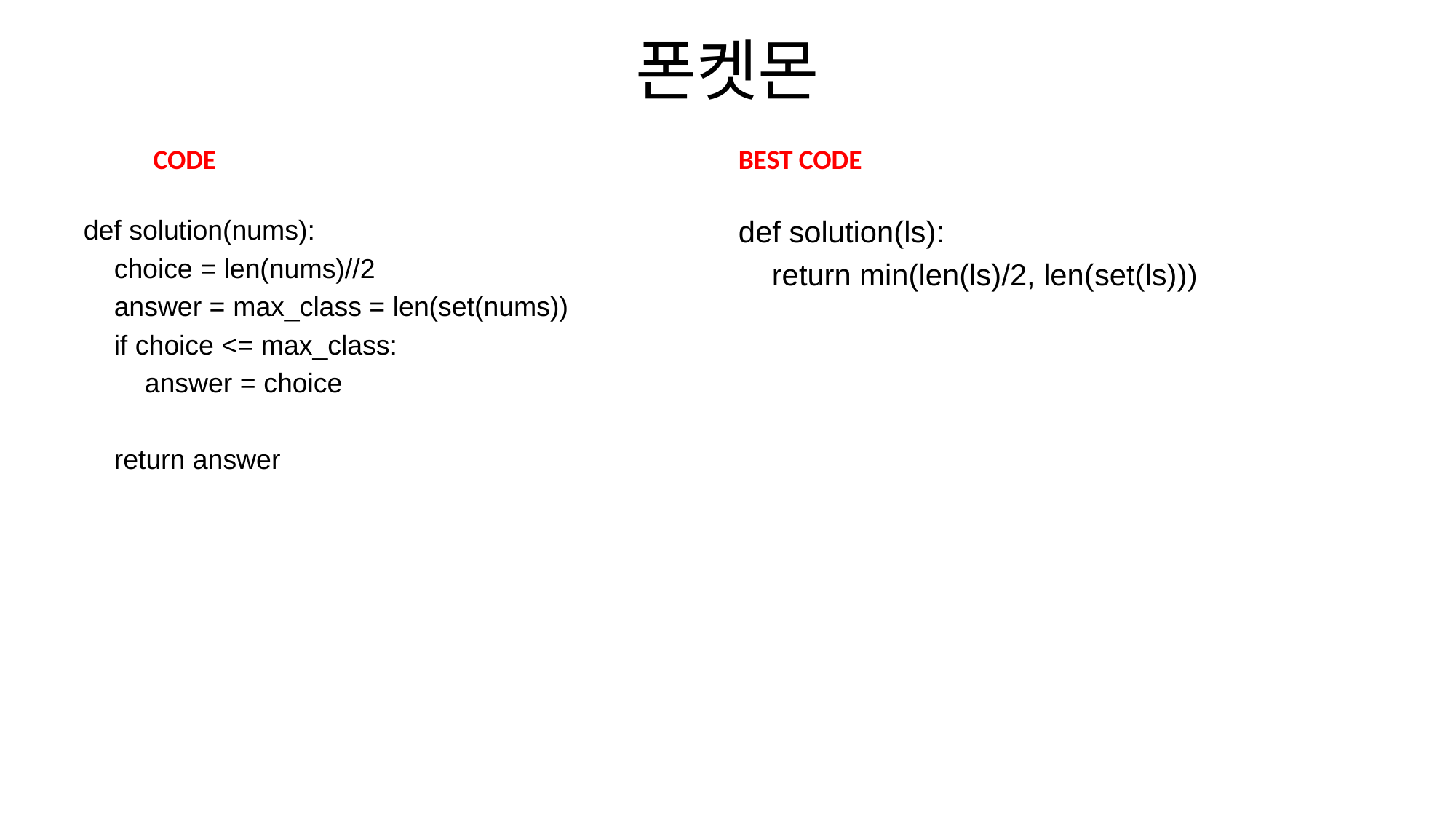

# 폰켓몬
CODE
BEST CODE
def solution(nums):
    choice = len(nums)//2
    answer = max_class = len(set(nums))
    if choice <= max_class:
        answer = choice

    return answer
def solution(ls):
    return min(len(ls)/2, len(set(ls)))